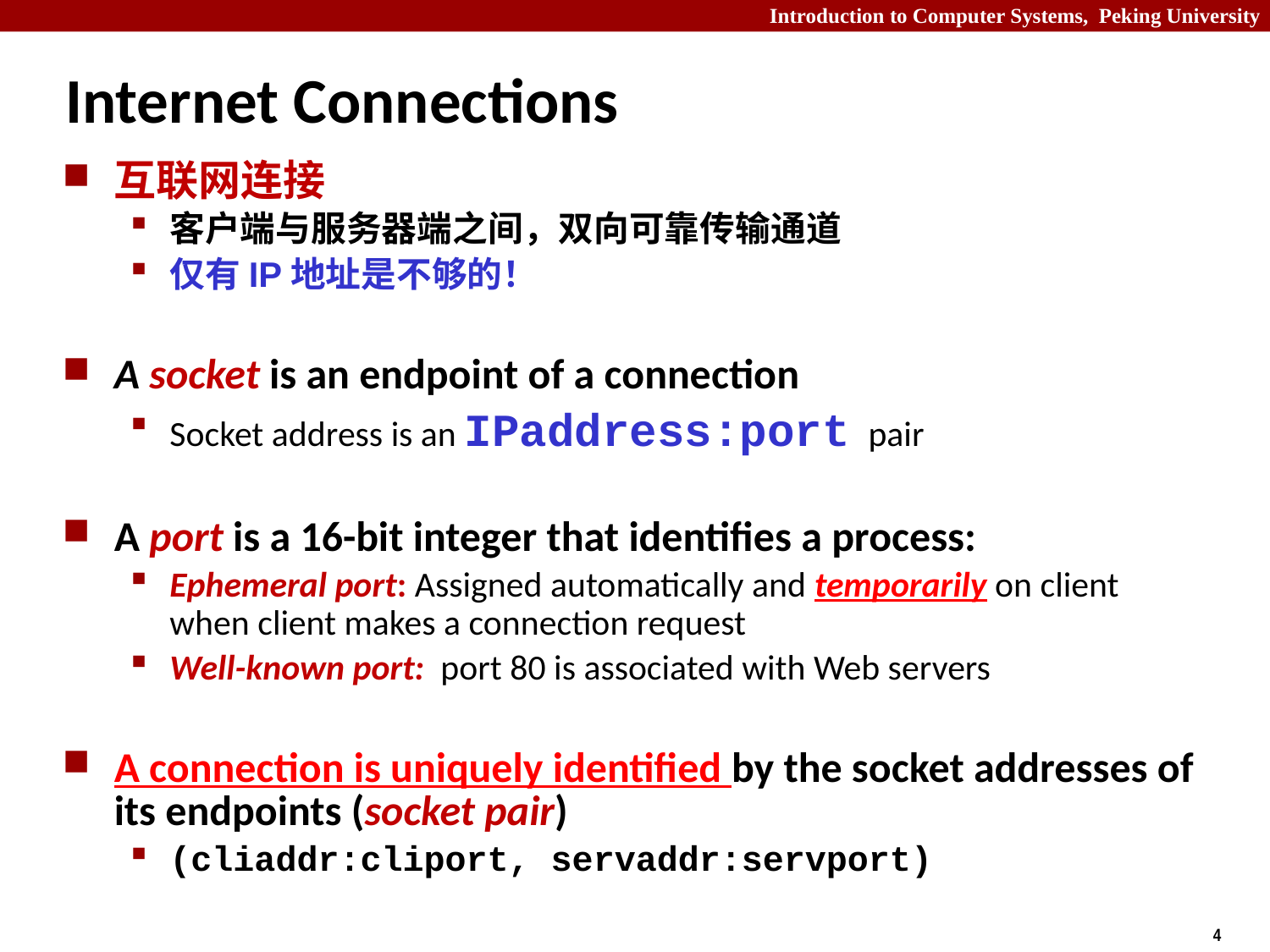

# Internet Connections
互联网连接
客户端与服务器端之间，双向可靠传输通道
仅有IP地址是不够的！

A socket is an endpoint of a connection
Socket address is an IPaddress:port  pair

A port is a 16-bit integer that identifies a process:
Ephemeral port: Assigned automatically and temporarily on client when client makes a connection request
Well-known port:  port 80 is associated with Web servers

A connection is uniquely identified by the socket addresses of its endpoints (socket pair)
(cliaddr:cliport, servaddr:servport)